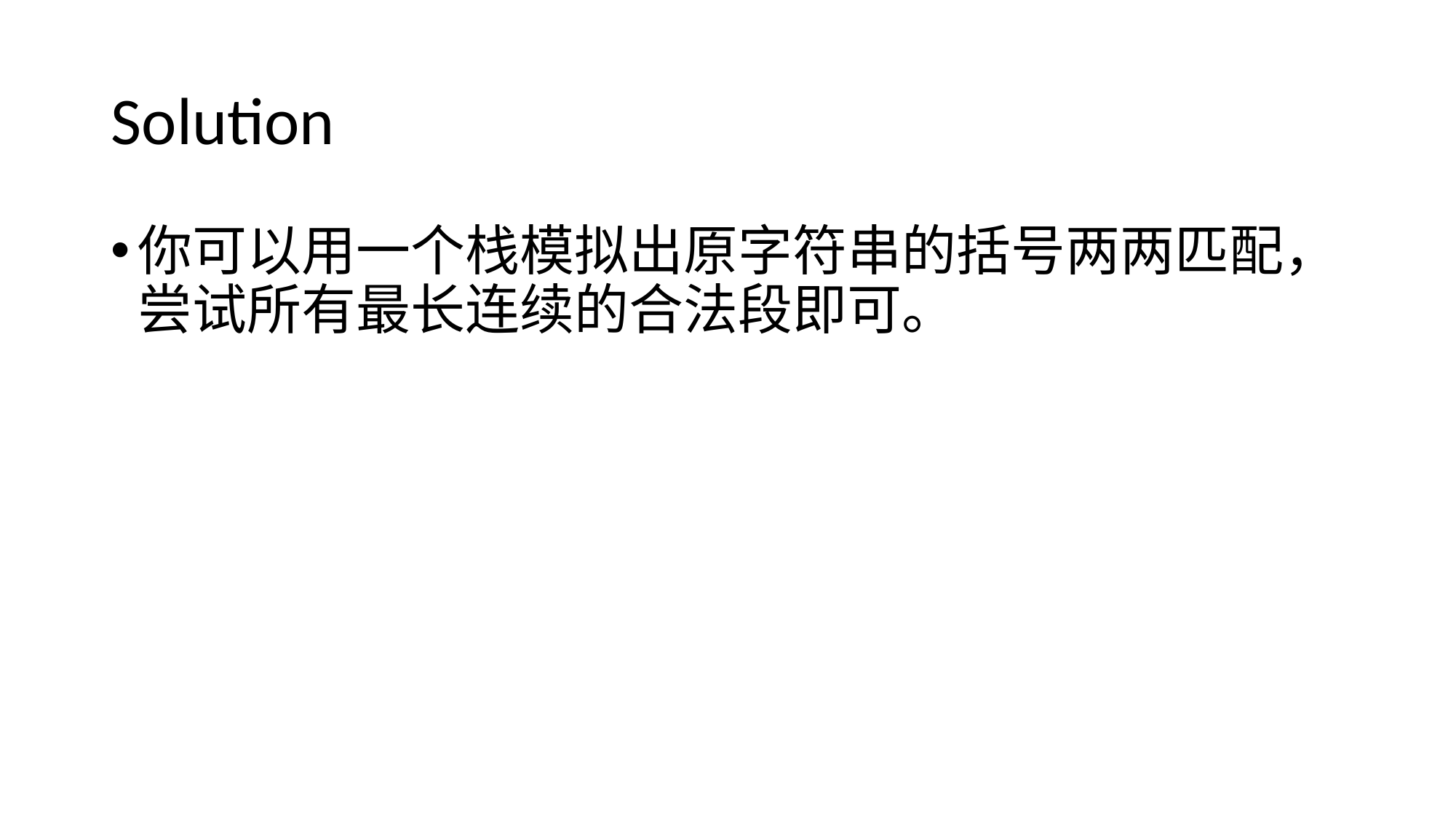

# Solution
你可以用一个栈模拟出原字符串的括号两两匹配，尝试所有最长连续的合法段即可。